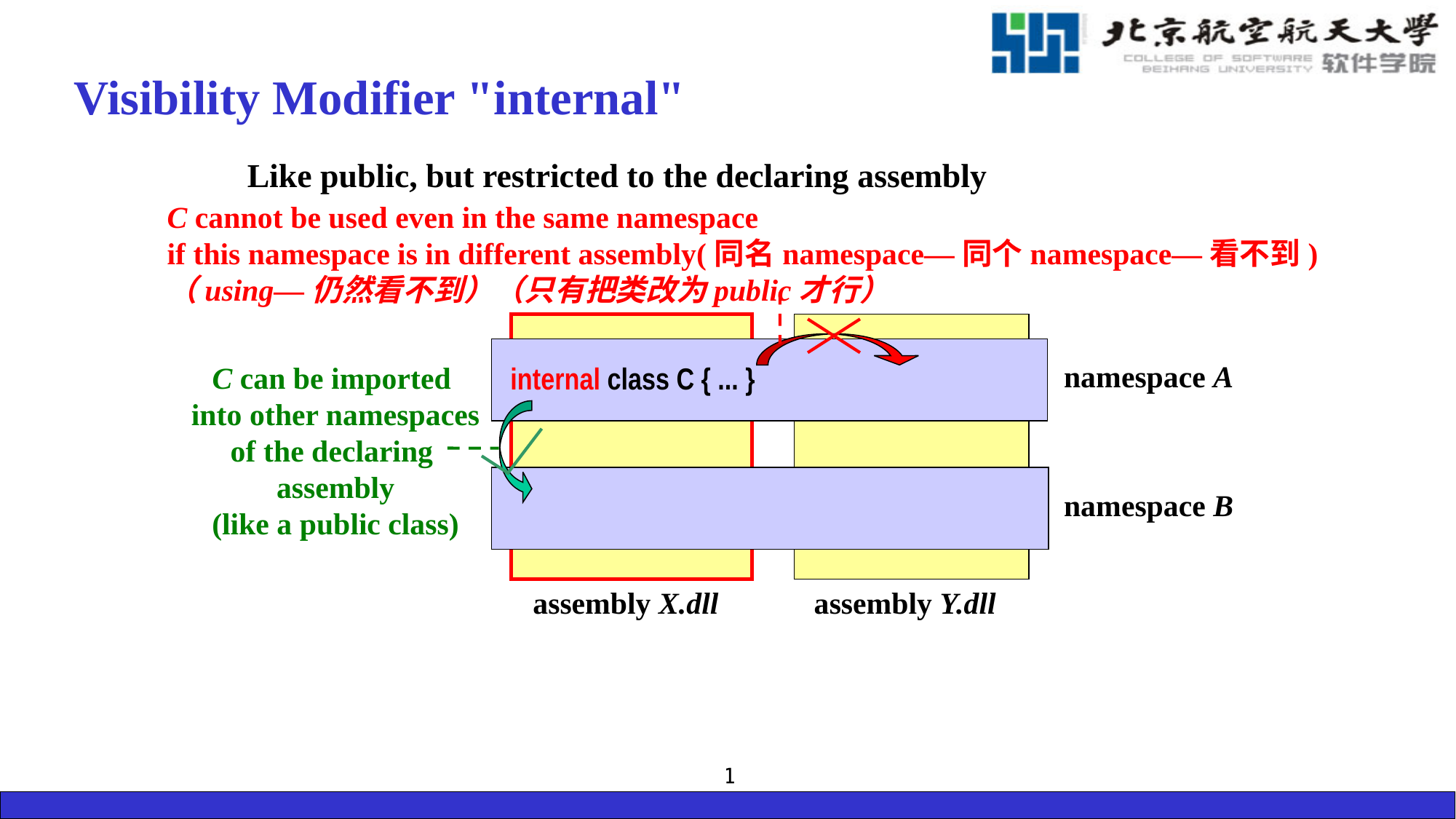

# Visibility Modifier "internal"
Like public, but restricted to the declaring assembly
C cannot be used even in the same namespace
if this namespace is in different assembly(同名namespace—同个namespace—看不到)
（using—仍然看不到）（只有把类改为public才行）

namespace A
C can be imported
into other namespaces
of the declaring
assembly
(like a public class)

internal class C { ... }

namespace B
assembly X.dll
assembly Y.dll
1